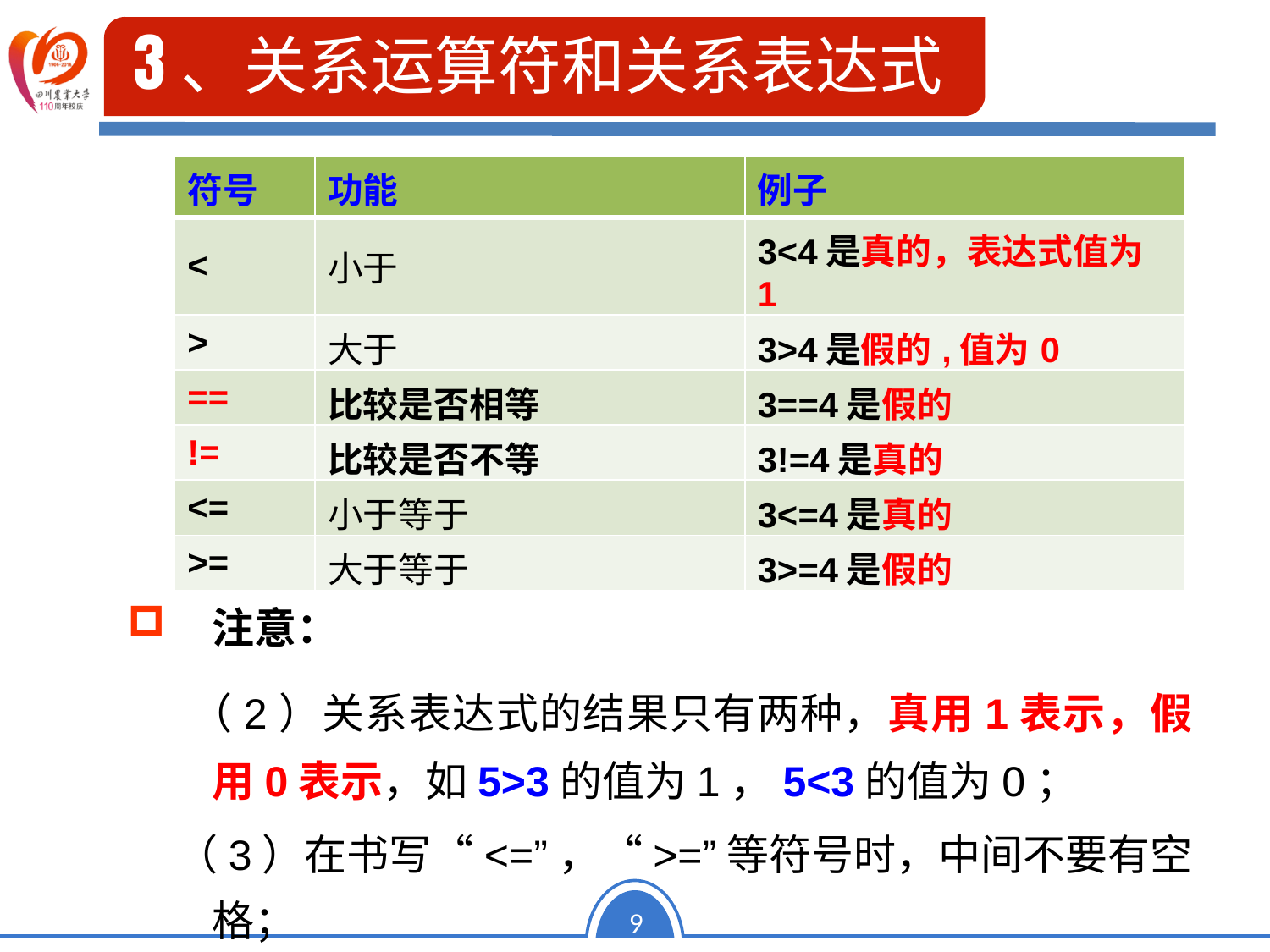

3、关系运算符和关系表达式
| 符号 | 功能 | 例子 |
| --- | --- | --- |
| < | 小于 | 3<4是真的，表达式值为1 |
| > | 大于 | 3>4是假的,值为0 |
| == | 比较是否相等 | 3==4是假的 |
| != | 比较是否不等 | 3!=4是真的 |
| <= | 小于等于 | 3<=4是真的 |
| >= | 大于等于 | 3>=4是假的 |
注意：
    （2）关系表达式的结果只有两种，真用1表示，假用0表示，如5>3的值为1，5<3的值为0；
    （3）在书写“<=”，“>=”等符号时，中间不要有空格；